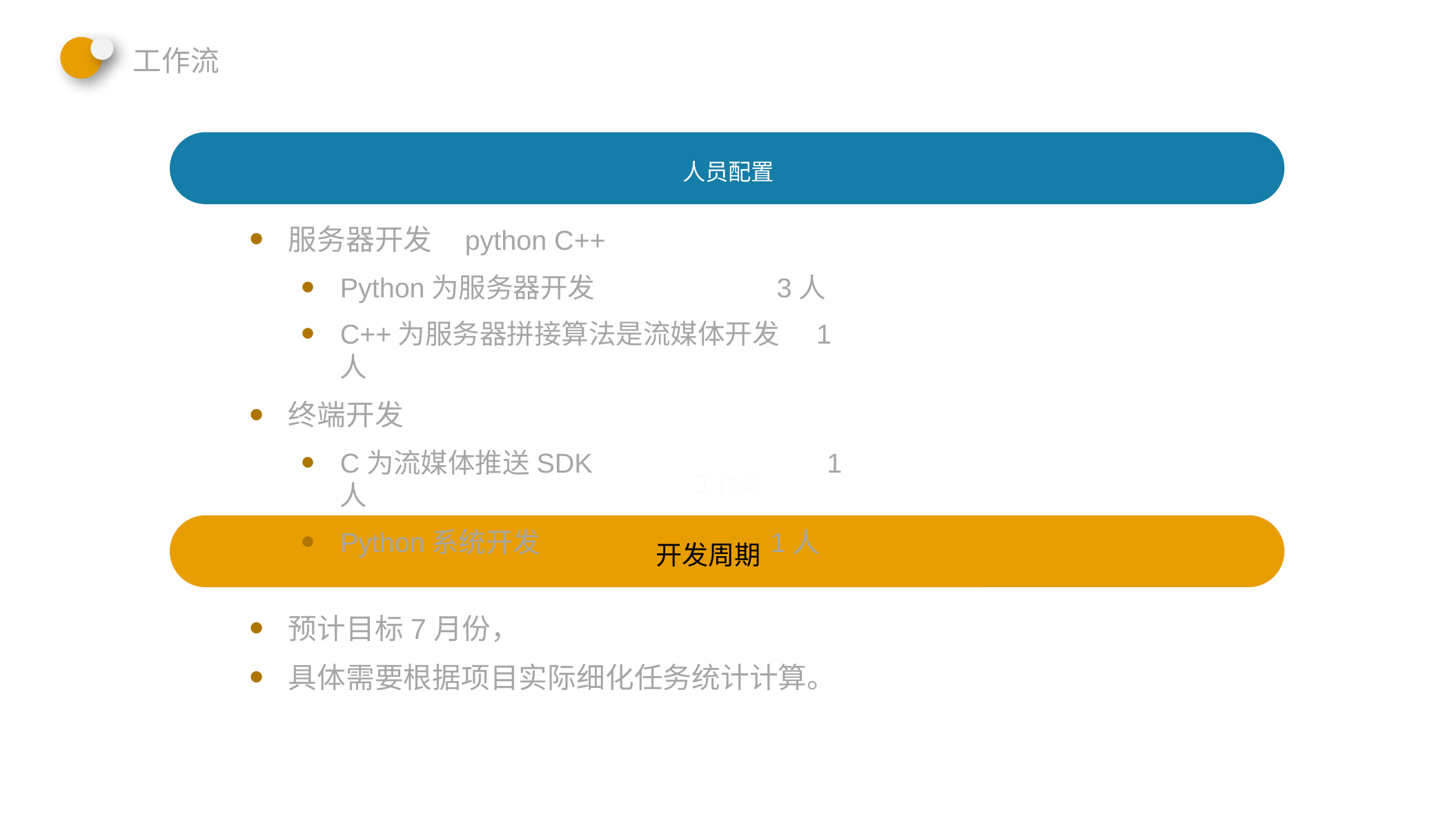

工作流

人员配置

服务器开发    python C++
Python为服务器开发                             3人
C++为服务器拼接算法是流媒体开发     1人
终端开发
C为流媒体推送SDK                               1人
Python系统开发                                     1人
工作量
				         开发周期
预计目标7月份，
具体需要根据项目实际细化任务统计计算。